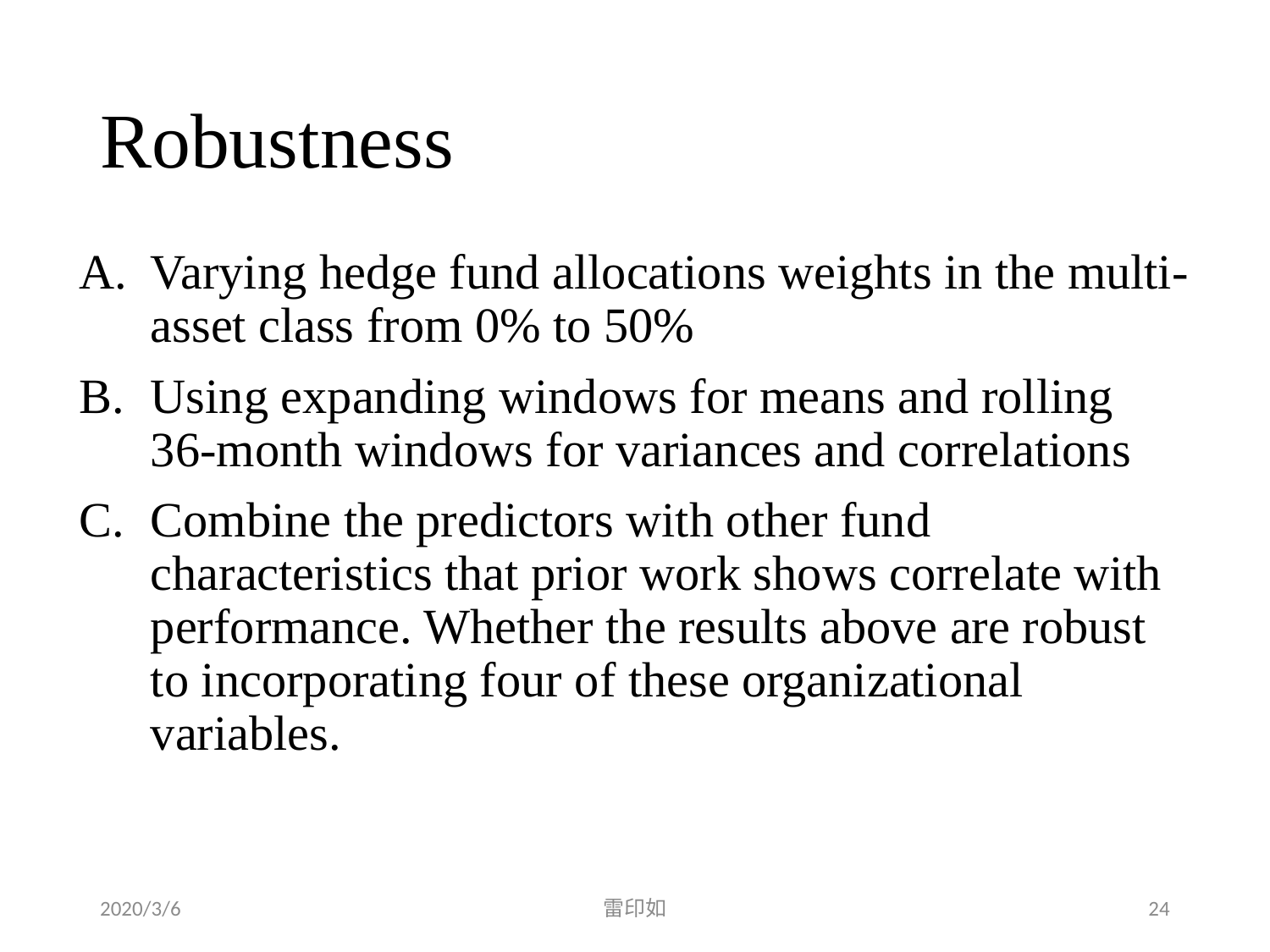

# Robustness
Varying hedge fund allocations weights in the multi-asset class from 0% to 50%
Using expanding windows for means and rolling 36-month windows for variances and correlations
Combine the predictors with other fund characteristics that prior work shows correlate with performance. Whether the results above are robust to incorporating four of these organizational variables.
2020/3/6
雷印如
24